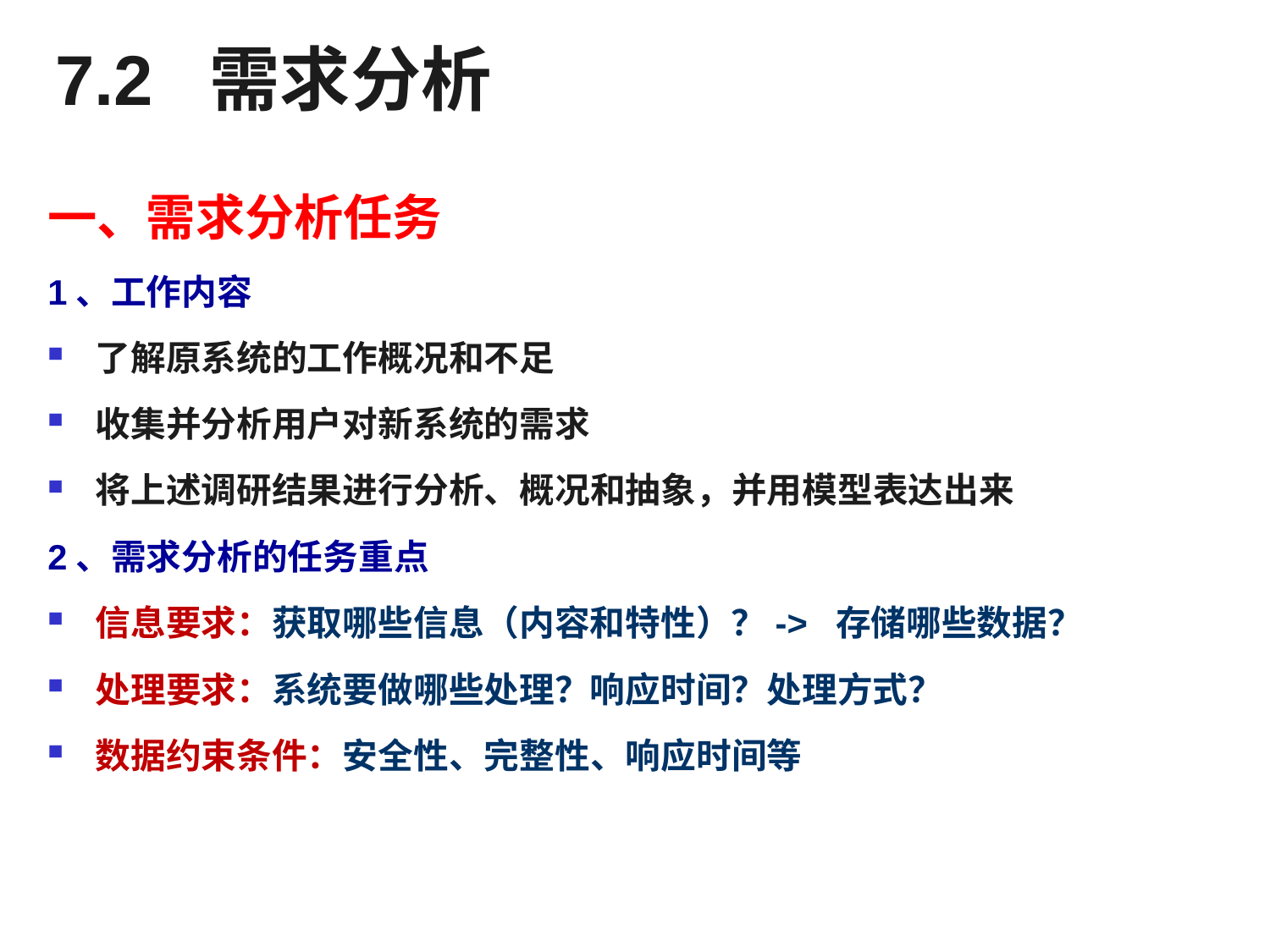

# 7.2  需求分析
一、需求分析任务
1、工作内容
了解原系统的工作概况和不足
收集并分析用户对新系统的需求
将上述调研结果进行分析、概况和抽象，并用模型表达出来
2、需求分析的任务重点
信息要求：获取哪些信息（内容和特性）？->  存储哪些数据？
处理要求：系统要做哪些处理？响应时间？处理方式？
数据约束条件：安全性、完整性、响应时间等